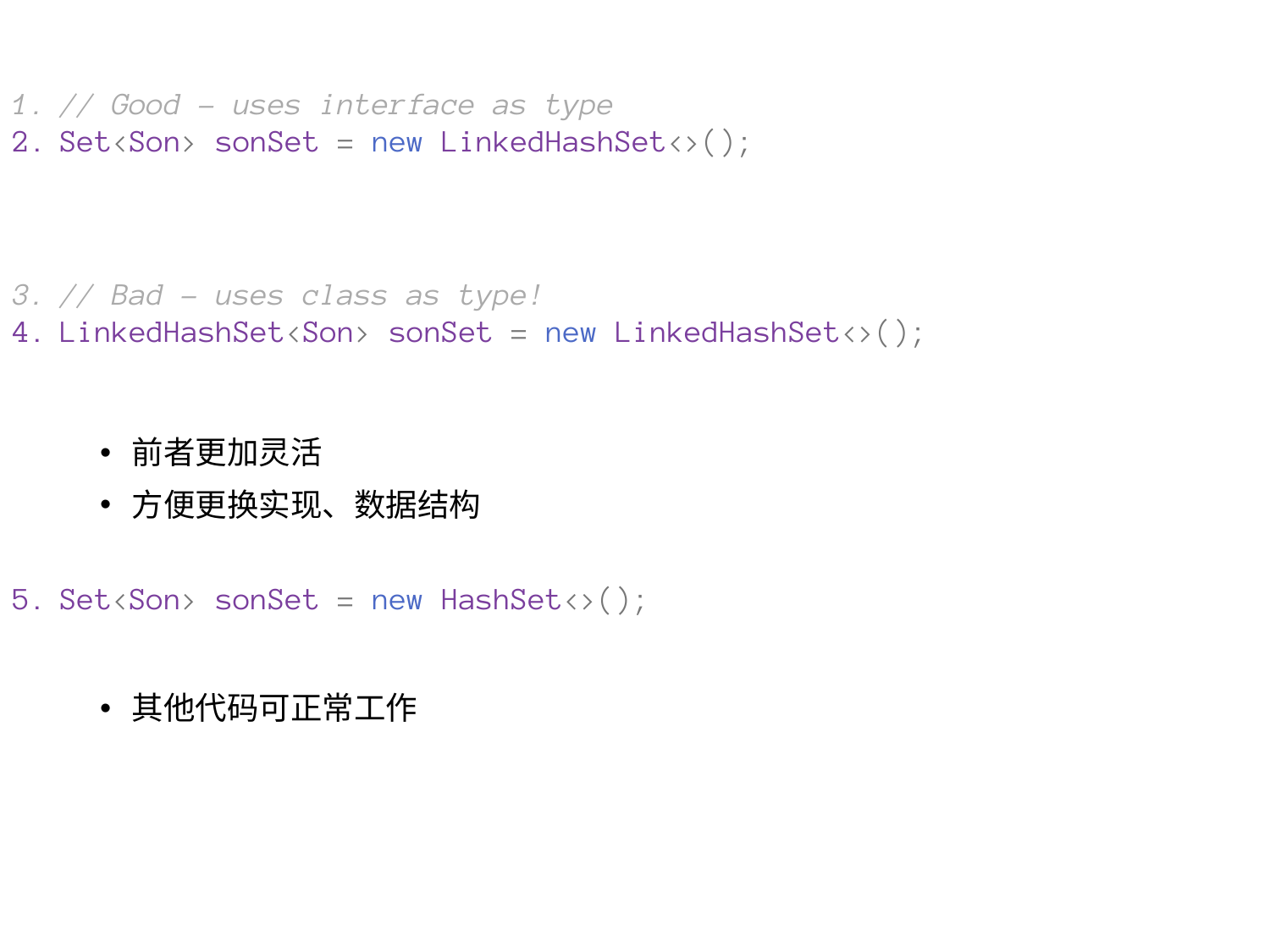

// Good - uses interface as type
Set<Son> sonSet = new LinkedHashSet<>();

// Bad - uses class as type!
LinkedHashSet<Son> sonSet = new LinkedHashSet<>();

Set<Son> sonSet = new HashSet<>();

前者更加灵活
方便更换实现、数据结构
其他代码可正常工作